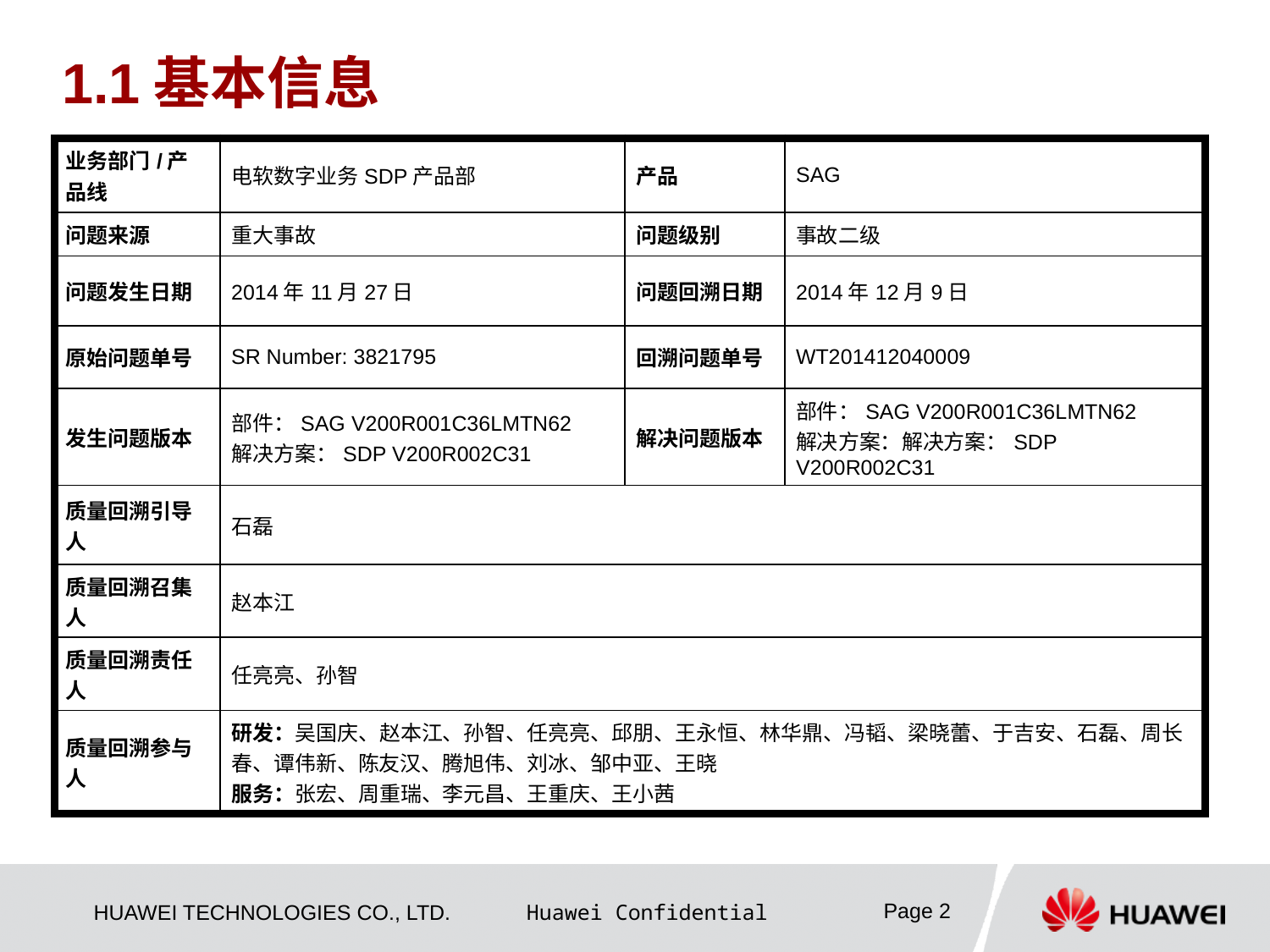

# 1.1基本信息
| 业务部门/产品线 | 电软数字业务SDP产品部 | 产品 | SAG |
| --- | --- | --- | --- |
| 问题来源 | 重大事故 | 问题级别 | 事故二级 |
| 问题发生日期 | 2014年11月27日 | 问题回溯日期 | 2014年12月9日 |
| 原始问题单号 | SR Number: 3821795 | 回溯问题单号 | WT201412040009 |
| 发生问题版本 | 部件：SAG V200R001C36LMTN62 解决方案：SDP V200R002C31 | 解决问题版本 | 部件：SAG V200R001C36LMTN62 解决方案：解决方案：SDP V200R002C31 |
| 质量回溯引导人 | 石磊 |  |  |
| 质量回溯召集人 | 赵本江 |  |  |
| 质量回溯责任人 | 任亮亮、孙智 |  |  |
| 质量回溯参与人 | 研发：吴国庆、赵本江、孙智、任亮亮、邱朋、王永恒、林华鼎、冯韬、梁晓蕾、于吉安、石磊、周长春、谭伟新、陈友汉、腾旭伟、刘冰、邹中亚、王晓 服务：张宏、周重瑞、李元昌、王重庆、王小茜 |  |  |
Page 2